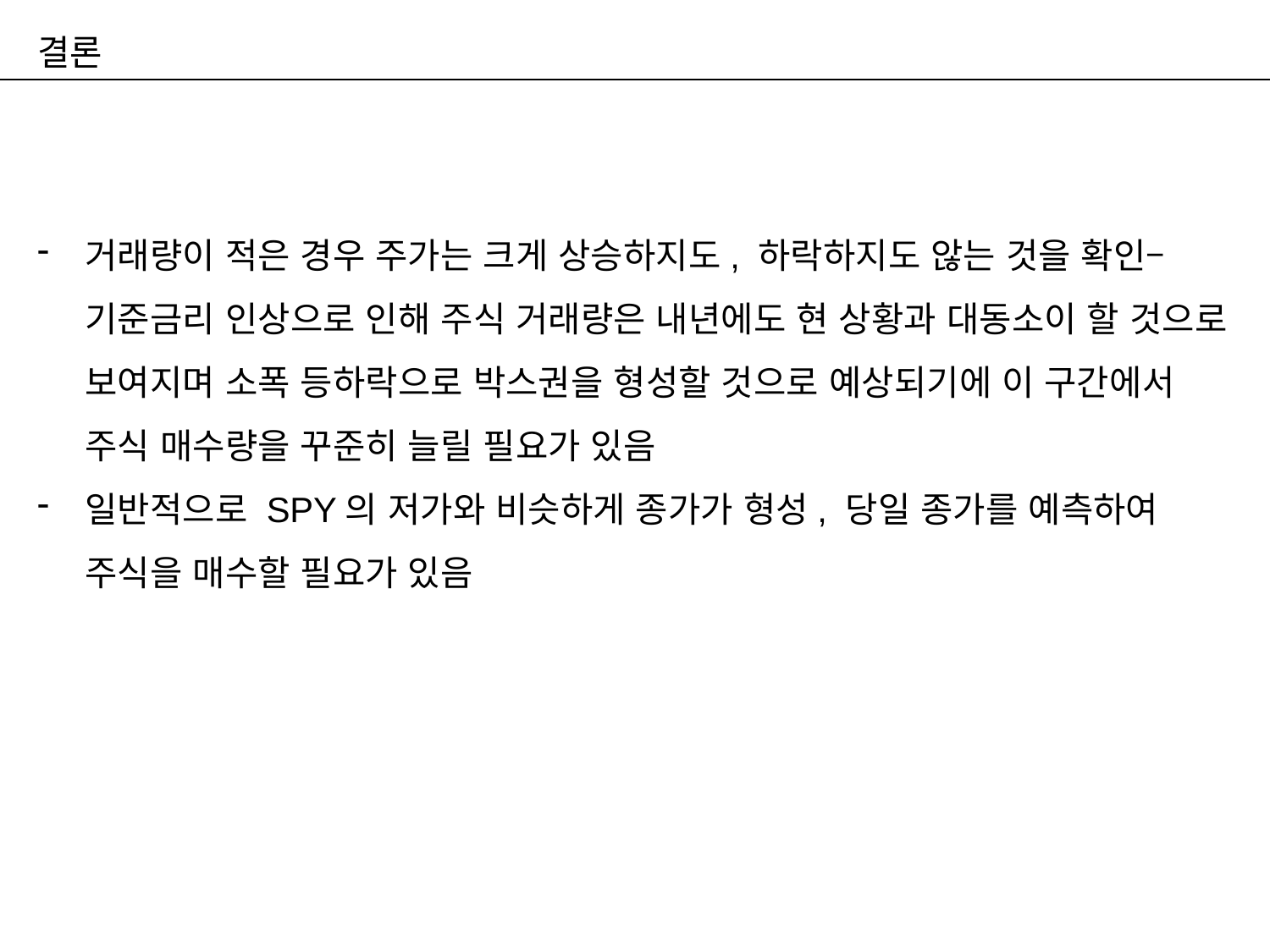

결론
거래량이 적은 경우 주가는 크게 상승하지도, 하락하지도 않는 것을 확인– 기준금리 인상으로 인해 주식 거래량은 내년에도 현 상황과 대동소이 할 것으로 보여지며 소폭 등하락으로 박스권을 형성할 것으로 예상되기에 이 구간에서 주식 매수량을 꾸준히 늘릴 필요가 있음
일반적으로 SPY의 저가와 비슷하게 종가가 형성, 당일 종가를 예측하여 주식을 매수할 필요가 있음